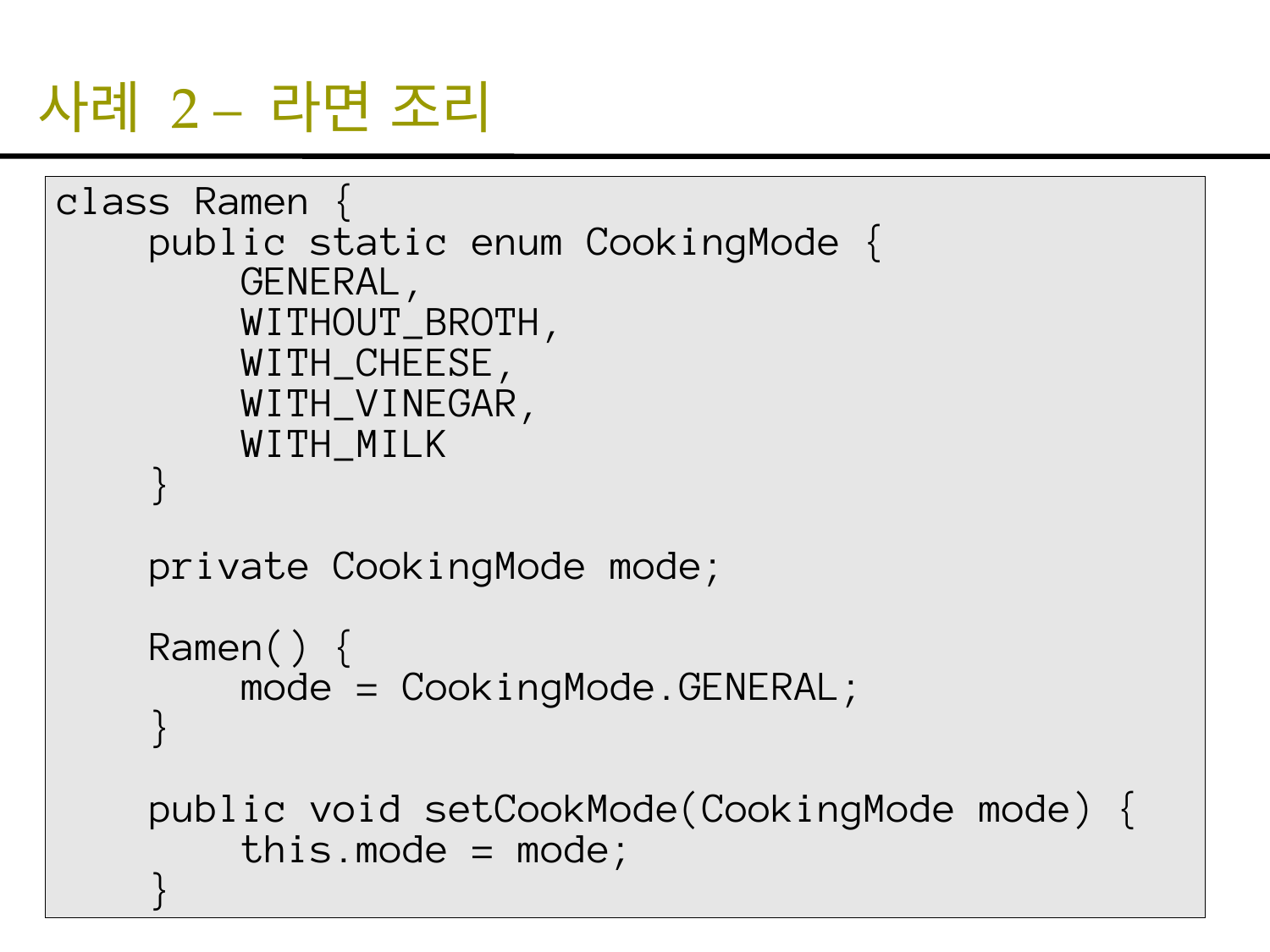

# 사례 2 – 라면 조리
class Ramen {
    public static enum CookingMode {
        GENERAL,
        WITHOUT_BROTH,
        WITH_CHEESE,
        WITH_VINEGAR,
        WITH_MILK
    }

    private CookingMode mode;

    Ramen() {
        mode = CookingMode.GENERAL;
    }

    public void setCookMode(CookingMode mode) {
        this.mode = mode;
    }